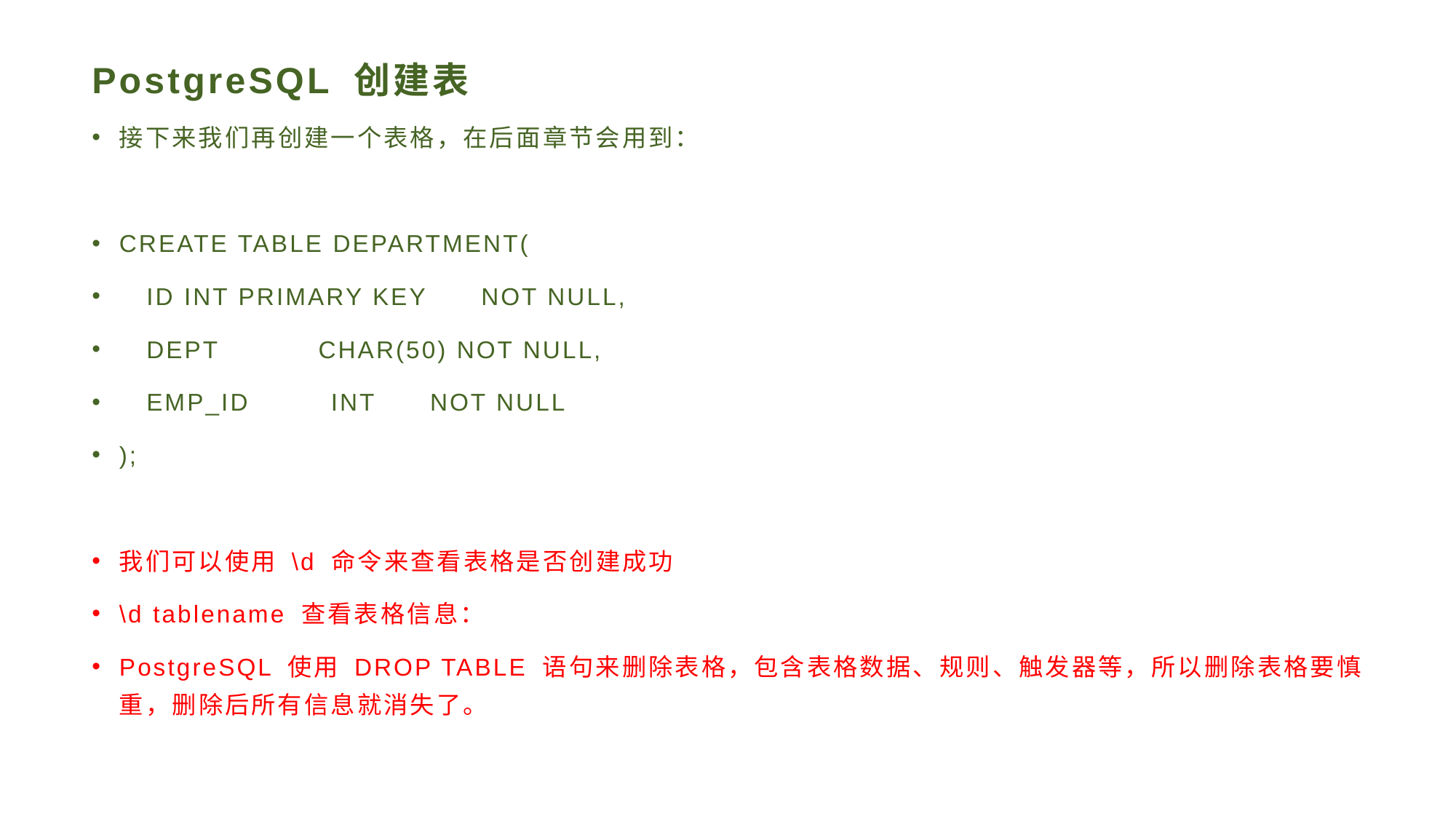

# PostgreSQL 创建表
接下来我们再创建一个表格，在后面章节会用到：

CREATE TABLE DEPARTMENT(
   ID INT PRIMARY KEY      NOT NULL,
   DEPT           CHAR(50) NOT NULL,
   EMP_ID         INT      NOT NULL
);

我们可以使用 \d 命令来查看表格是否创建成功
\d tablename 查看表格信息：
PostgreSQL 使用 DROP TABLE 语句来删除表格，包含表格数据、规则、触发器等，所以删除表格要慎重，删除后所有信息就消失了。